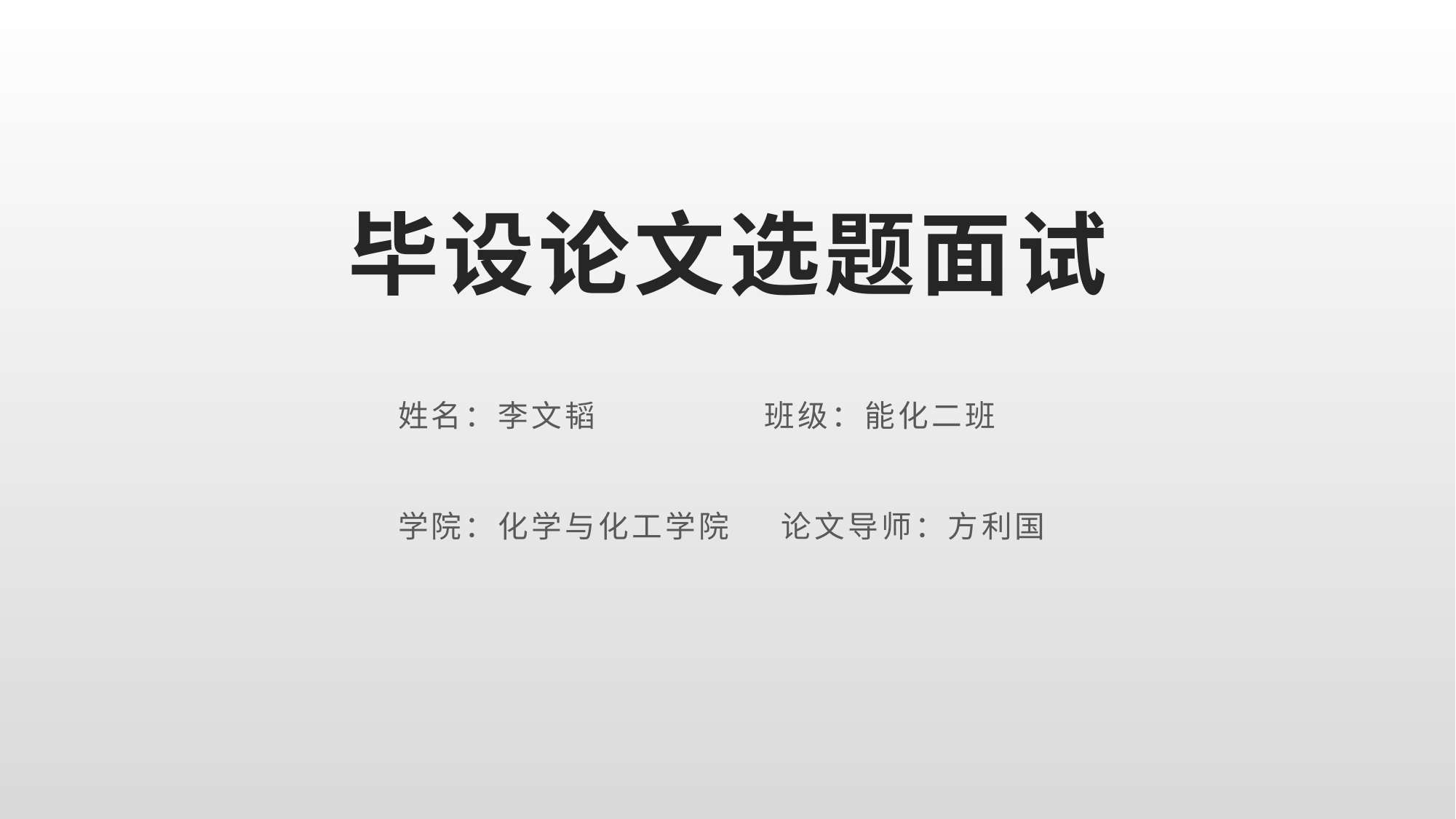

# 毕设论文选题面试
姓名：李文韬                 班级：能化二班

学院：化学与化工学院     论文导师：方利国